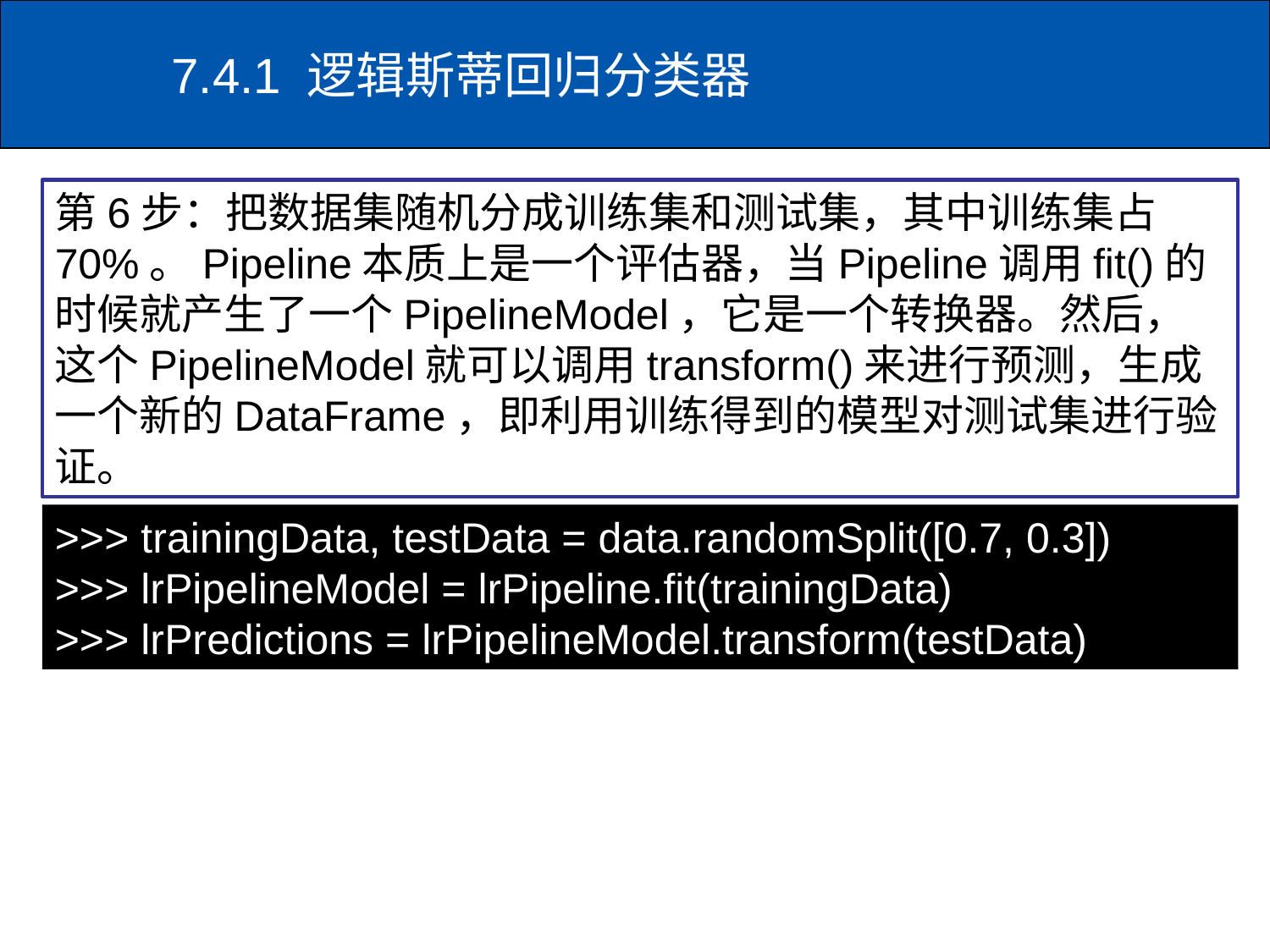

# 7.4.1 逻辑斯蒂回归分类器
第6步：把数据集随机分成训练集和测试集，其中训练集占70%。Pipeline本质上是一个评估器，当Pipeline调用fit()的时候就产生了一个PipelineModel，它是一个转换器。然后，这个PipelineModel就可以调用transform()来进行预测，生成一个新的DataFrame，即利用训练得到的模型对测试集进行验证。
>>> trainingData, testData = data.randomSplit([0.7, 0.3])
>>> lrPipelineModel = lrPipeline.fit(trainingData)
>>> lrPredictions = lrPipelineModel.transform(testData)